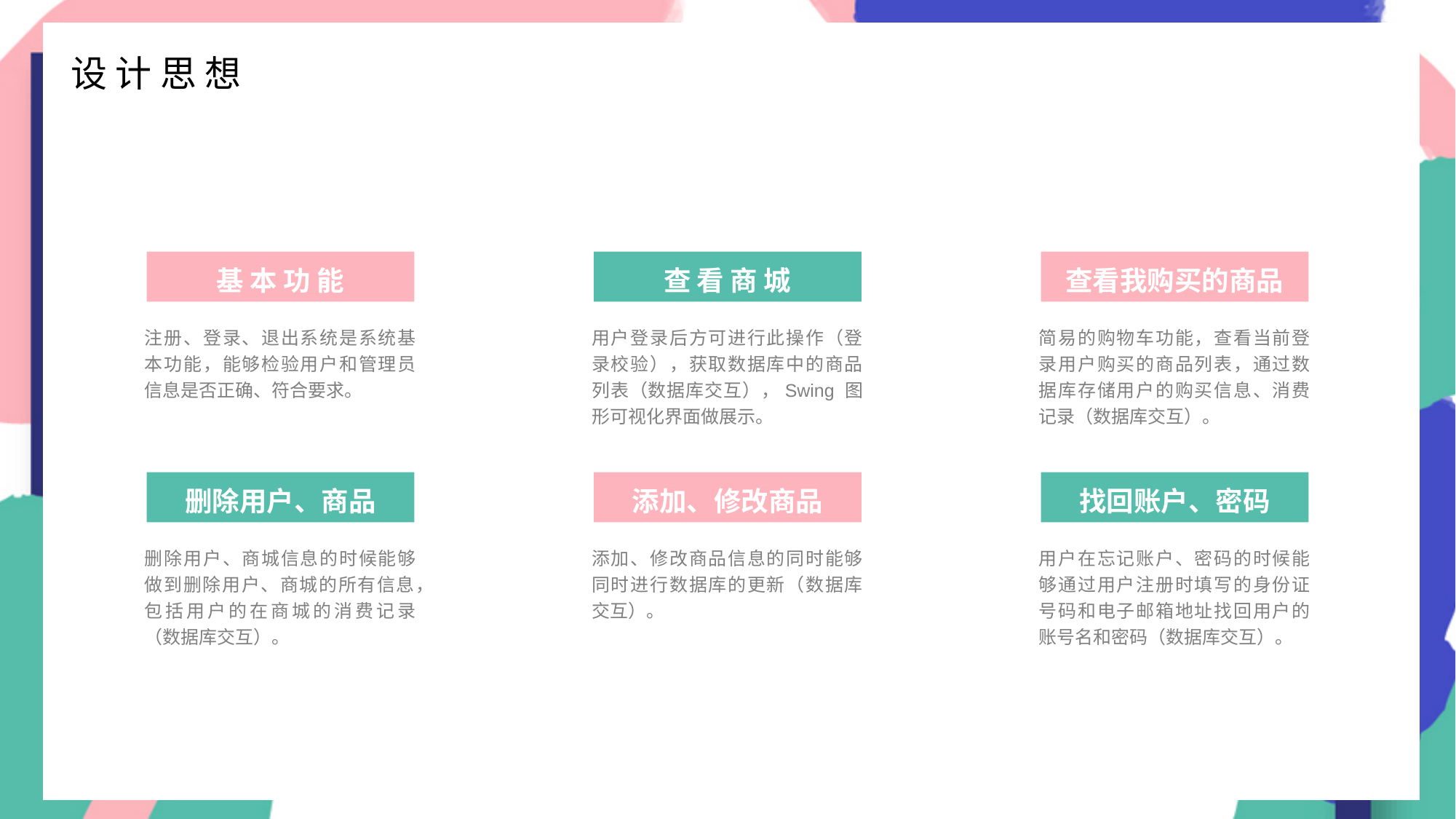

设 计 思 想
基 本 功 能
注册、登录、退出系统是系统基本功能，能够检验用户和管理员信息是否正确、符合要求。
查 看 商 城
用户登录后方可进行此操作（登录校验），获取数据库中的商品列表（数据库交互），Swing 图形可视化界面做展示。
查看我购买的商品
简易的购物车功能，查看当前登录用户购买的商品列表，通过数据库存储用户的购买信息、消费记录（数据库交互）。

删除用户、商品
删除用户、商城信息的时候能够做到删除用户、商城的所有信息，包括用户的在商城的消费记录（数据库交互）。
添加、修改商品
添加、修改商品信息的同时能够同时进行数据库的更新（数据库交互）。
找回账户、密码
用户在忘记账户、密码的时候能够通过用户注册时填写的身份证号码和电子邮箱地址找回用户的账号名和密码（数据库交互）。